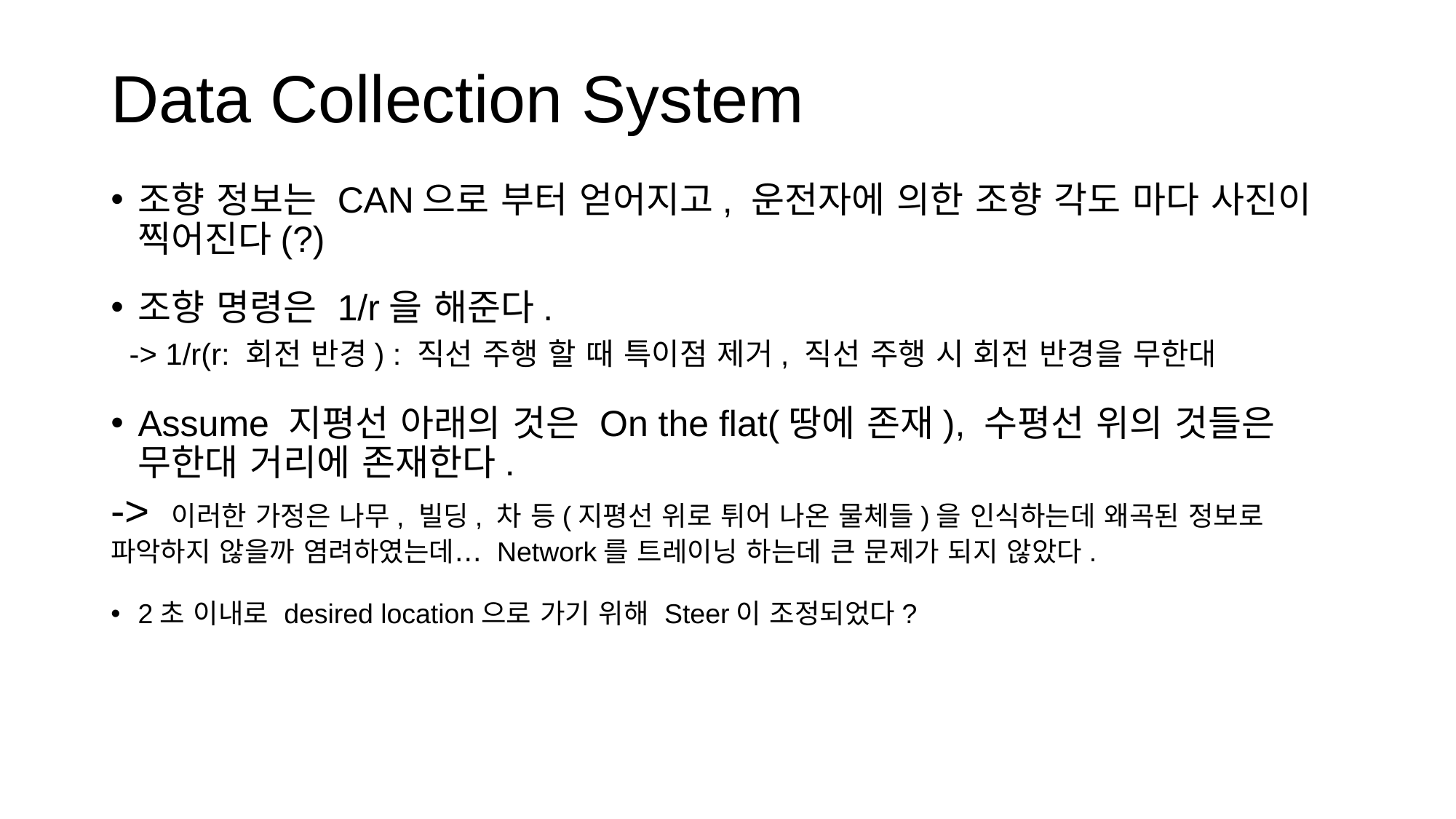

Data Collection System
조향 정보는 CAN으로 부터 얻어지고, 운전자에 의한 조향 각도 마다 사진이 찍어진다(?)

조향 명령은 1/r을 해준다.
  -> 1/r(r: 회전 반경) : 직선 주행 할 때 특이점 제거, 직선 주행 시 회전 반경을 무한대

Assume 지평선 아래의 것은 On the flat(땅에 존재), 수평선 위의 것들은 무한대 거리에 존재한다.
-> 이러한 가정은 나무, 빌딩, 차 등(지평선 위로 튀어 나온 물체들)을 인식하는데 왜곡된 정보로 파악하지 않을까 염려하였는데… Network를 트레이닝 하는데 큰 문제가 되지 않았다.

2초 이내로 desired location으로 가기 위해 Steer이 조정되었다?